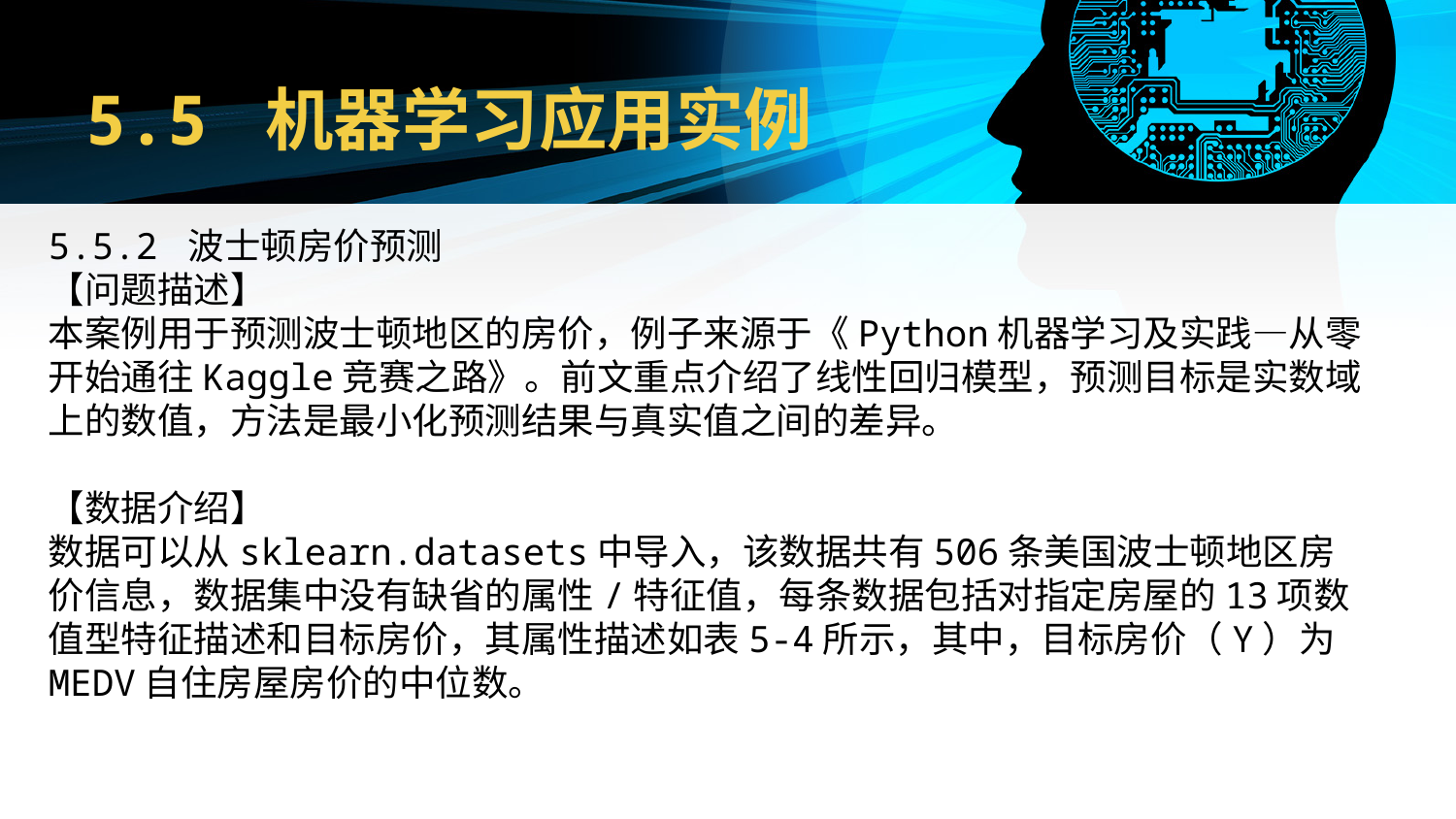

# 5.5 机器学习应用实例
5.5.2 波士顿房价预测
【问题描述】
本案例用于预测波士顿地区的房价，例子来源于《Python机器学习及实践—从零开始通往Kaggle竞赛之路》。前文重点介绍了线性回归模型，预测目标是实数域上的数值，方法是最小化预测结果与真实值之间的差异。

【数据介绍】
数据可以从sklearn.datasets中导入，该数据共有506条美国波士顿地区房价信息，数据集中没有缺省的属性/特征值，每条数据包括对指定房屋的13项数值型特征描述和目标房价，其属性描述如表5-4所示，其中，目标房价（Y）为MEDV自住房屋房价的中位数。